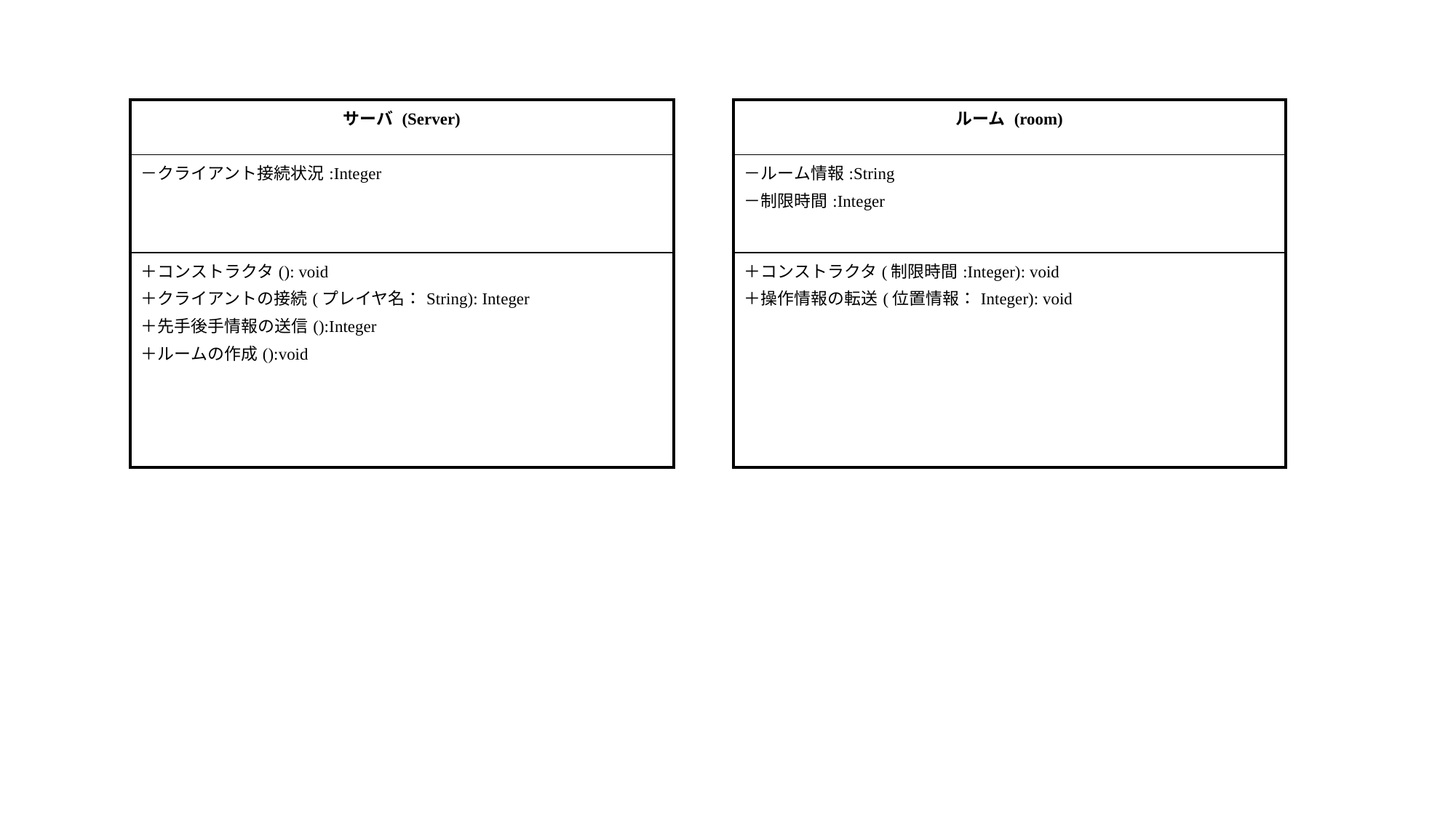

| ルーム (room) |
| --- |
| －ルーム情報:String －制限時間:Integer |
| ＋コンストラクタ(制限時間:Integer): void ＋操作情報の転送(位置情報：Integer): void |
| サーバ (Server) |
| --- |
| －クライアント接続状況:Integer |
| ＋コンストラクタ(): void ＋クライアントの接続(プレイヤ名：String): Integer ＋先手後手情報の送信():Integer ＋ルームの作成():void |